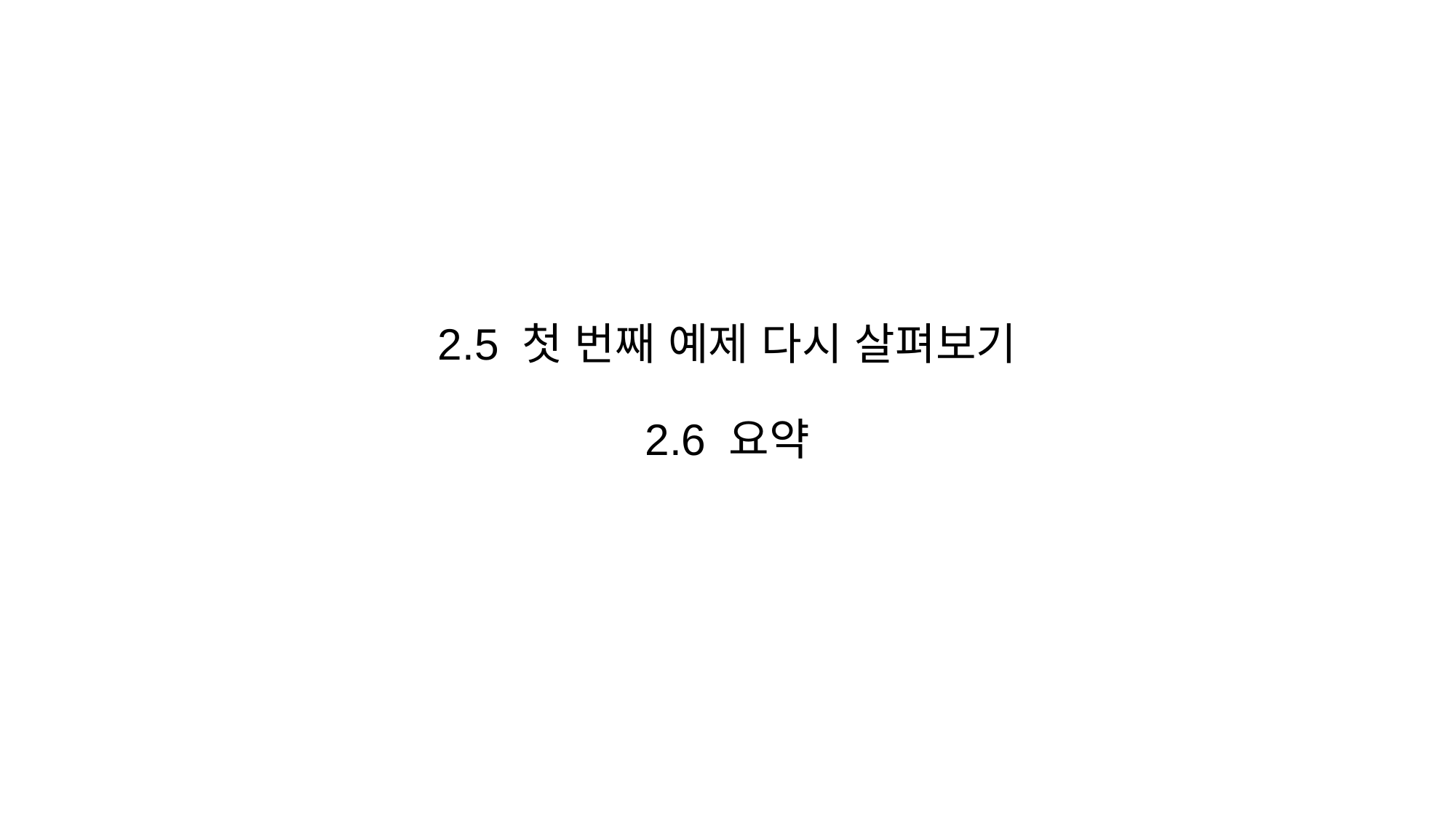

# 2.5 첫 번째 예제 다시 살펴보기 2.6 요약